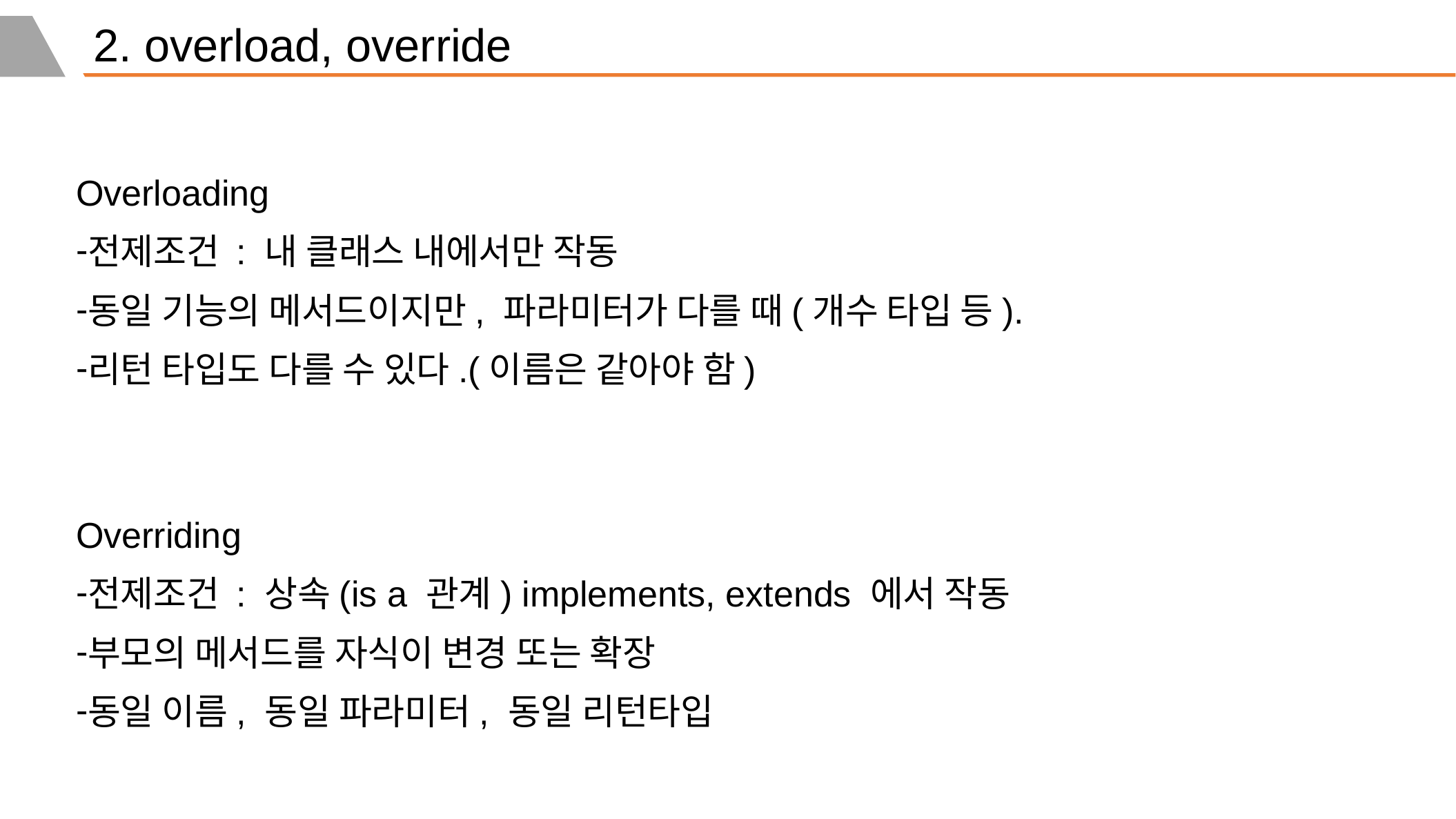

2. overload, override

Overloading
전제조건 : 내 클래스 내에서만 작동
동일 기능의 메서드이지만, 파라미터가 다를 때(개수 타입 등).
리턴 타입도 다를 수 있다.(이름은 같아야 함)
Overriding
전제조건 : 상속(is a 관계) implements, extends 에서 작동
부모의 메서드를 자식이 변경 또는 확장
동일 이름, 동일 파라미터, 동일 리턴타입